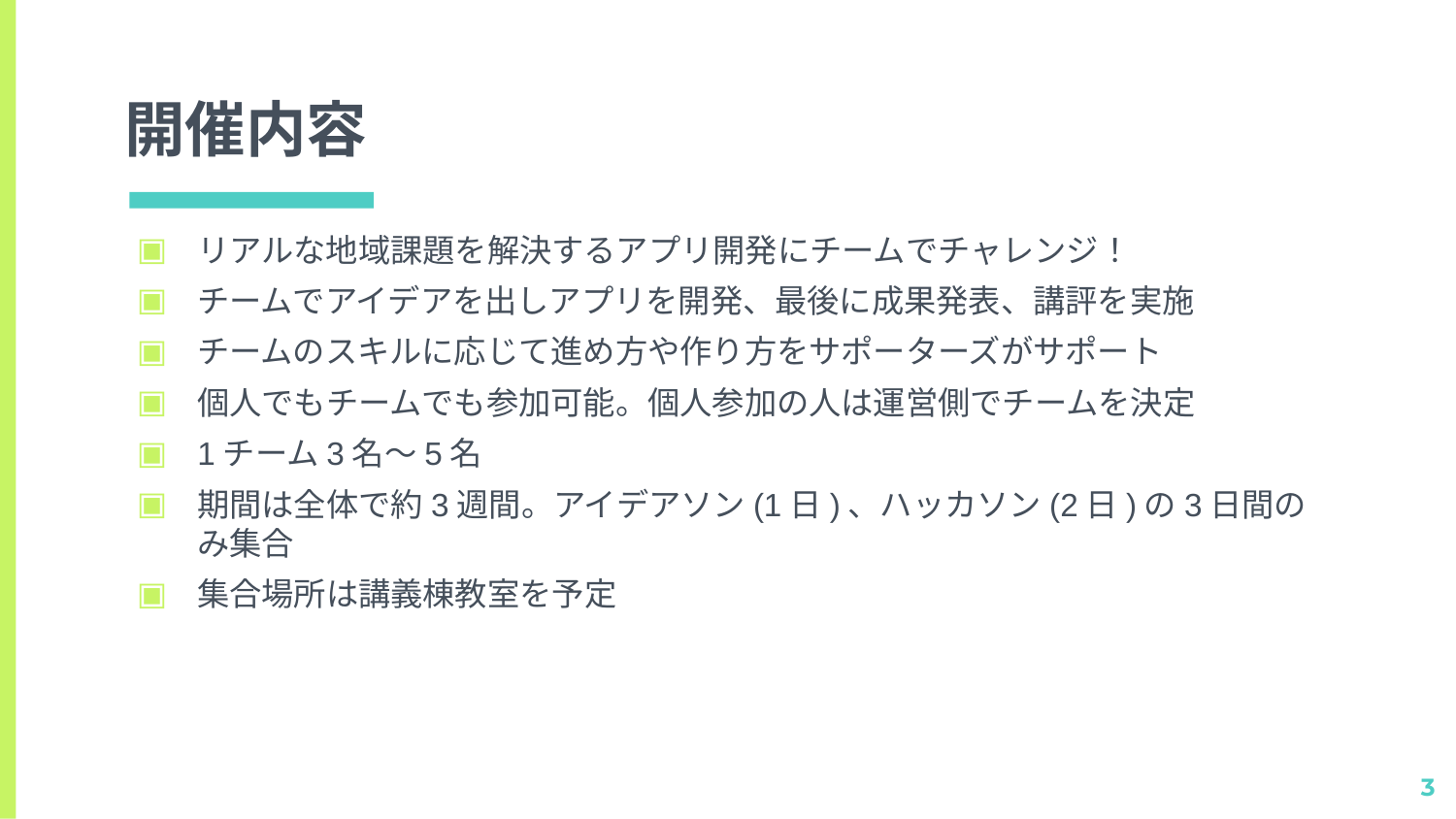

# 開催内容
リアルな地域課題を解決するアプリ開発にチームでチャレンジ！
チームでアイデアを出しアプリを開発、最後に成果発表、講評を実施
チームのスキルに応じて進め方や作り方をサポーターズがサポート
個人でもチームでも参加可能。個人参加の人は運営側でチームを決定
1チーム3名～5名
期間は全体で約3週間。アイデアソン(1日)、ハッカソン(2日)の3日間のみ集合
集合場所は講義棟教室を予定
3